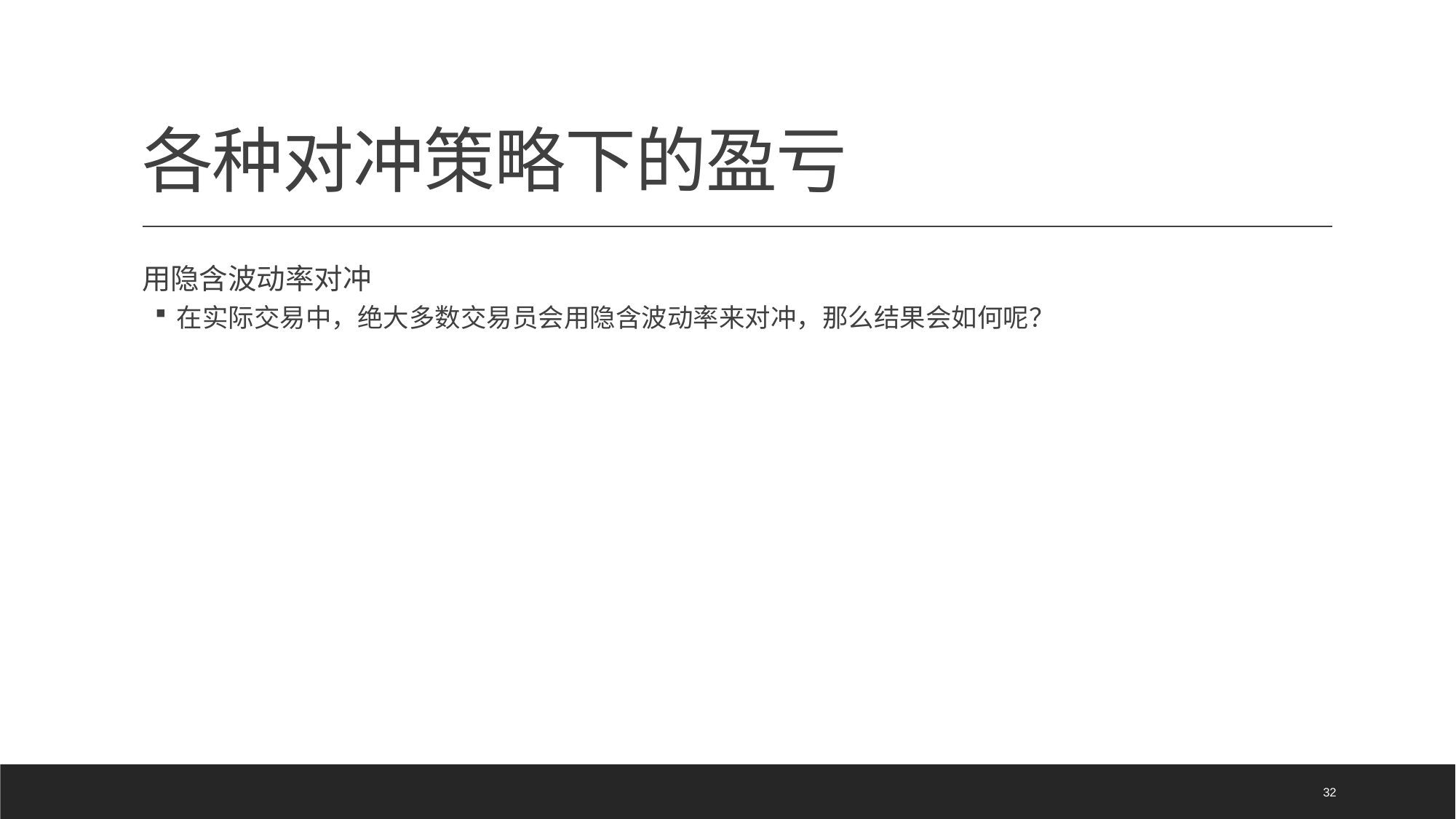

# 各种对冲策略下的盈亏
用隐含波动率对冲
在实际交易中，绝大多数交易员会用隐含波动率来对冲，那么结果会如何呢？
32